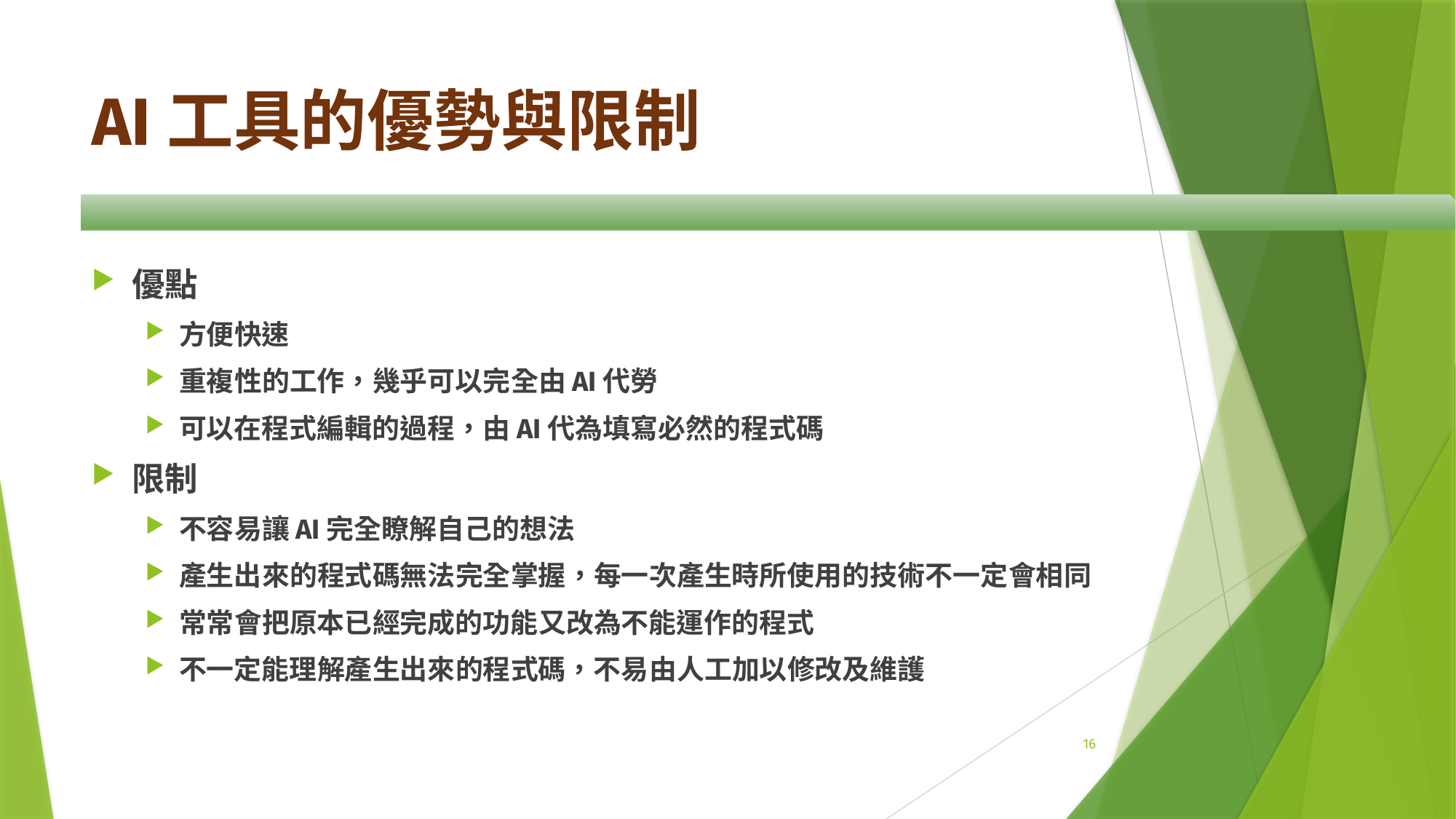

# AI工具的優勢與限制
優點
方便快速
重複性的工作，幾乎可以完全由AI代勞
可以在程式編輯的過程，由AI代為填寫必然的程式碼
限制
不容易讓AI完全瞭解自己的想法
產生出來的程式碼無法完全掌握，每一次產生時所使用的技術不一定會相同
常常會把原本已經完成的功能又改為不能運作的程式
不一定能理解產生出來的程式碼，不易由人工加以修改及維護

16